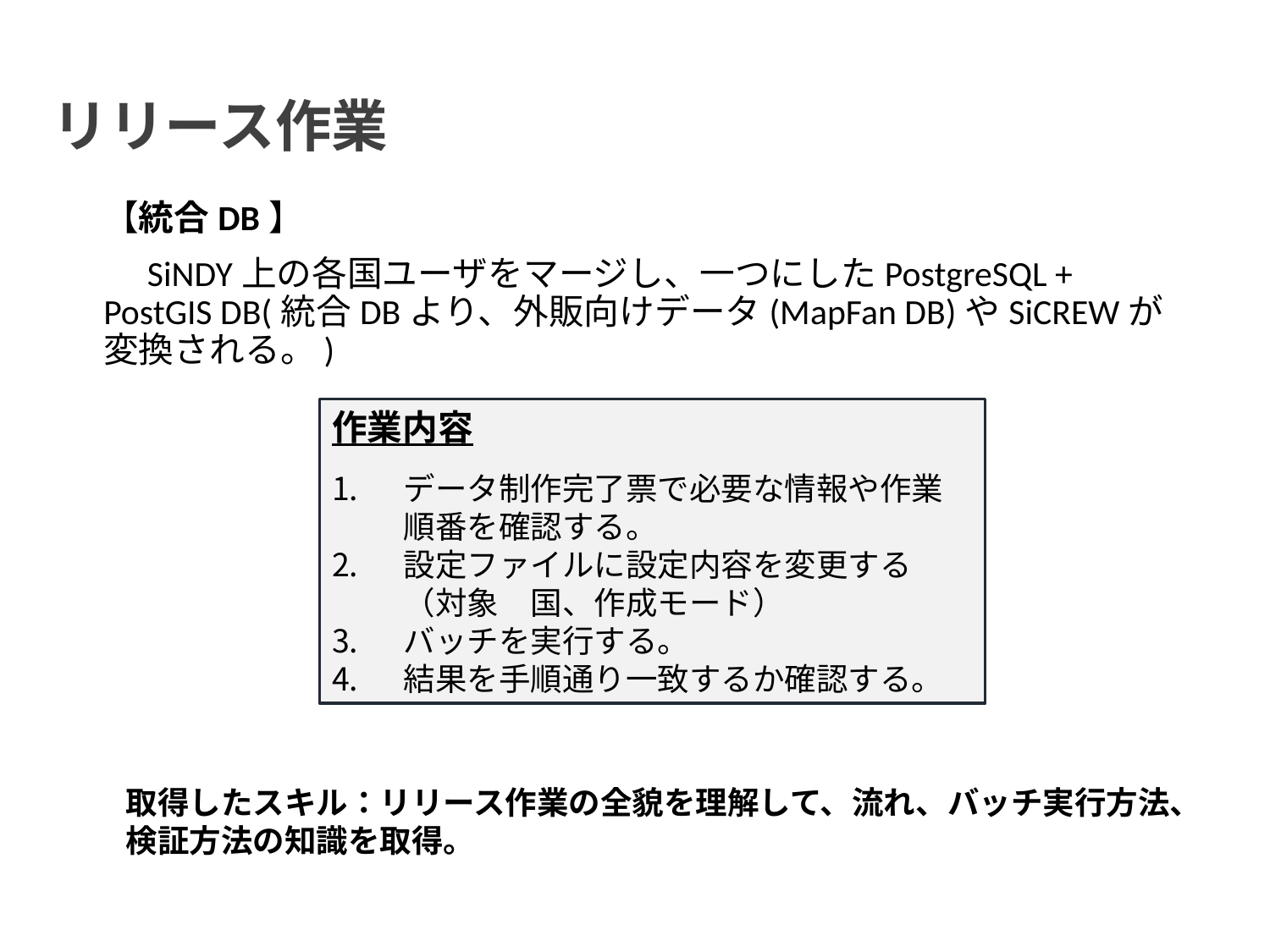

リリース作業
【統合DB】
　SiNDY上の各国ユーザをマージし、一つにしたPostgreSQL + PostGIS DB(統合DBより、外販向けデータ(MapFan DB)やSiCREWが変換される。)
作業内容

データ制作完了票で必要な情報や作業順番を確認する。
設定ファイルに設定内容を変更する（対象　国、作成モード）
バッチを実行する。
結果を手順通り一致するか確認する。
取得したスキル：リリース作業の全貌を理解して、流れ、バッチ実行方法、検証方法の知識を取得。